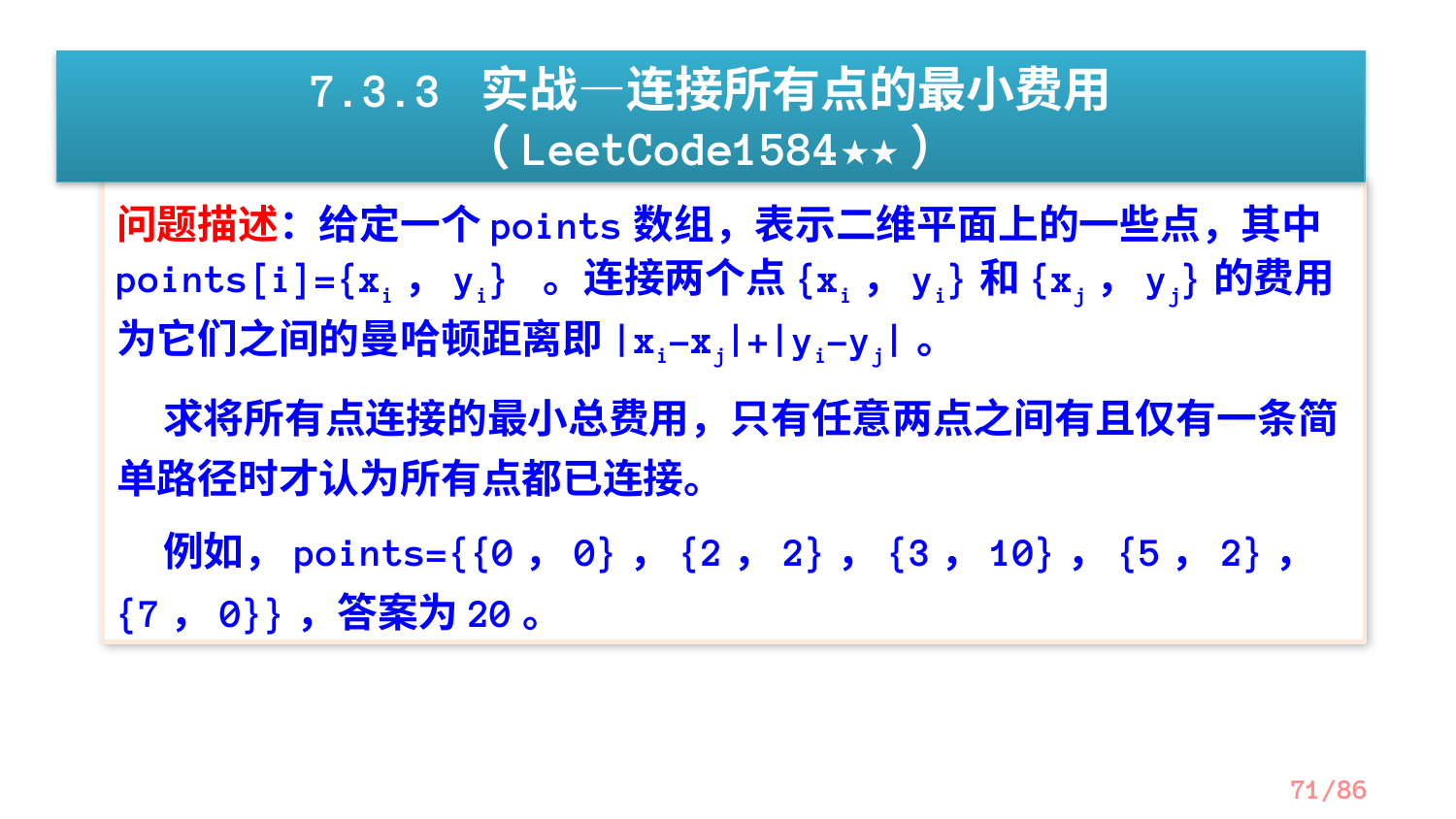

7.3.3 实战—连接所有点的最小费用（LeetCode1584★★）
问题描述：给定一个points数组，表示二维平面上的一些点，其中 points[i]={xi，yi} 。连接两个点{xi，yi}和{xj，yj}的费用为它们之间的曼哈顿距离即|xi-xj|+|yi-yj|。
    求将所有点连接的最小总费用，只有任意两点之间有且仅有一条简单路径时才认为所有点都已连接。
    例如，points={{0，0}，{2，2}，{3，10}，{5，2}，{7，0}}，答案为20。
71/86